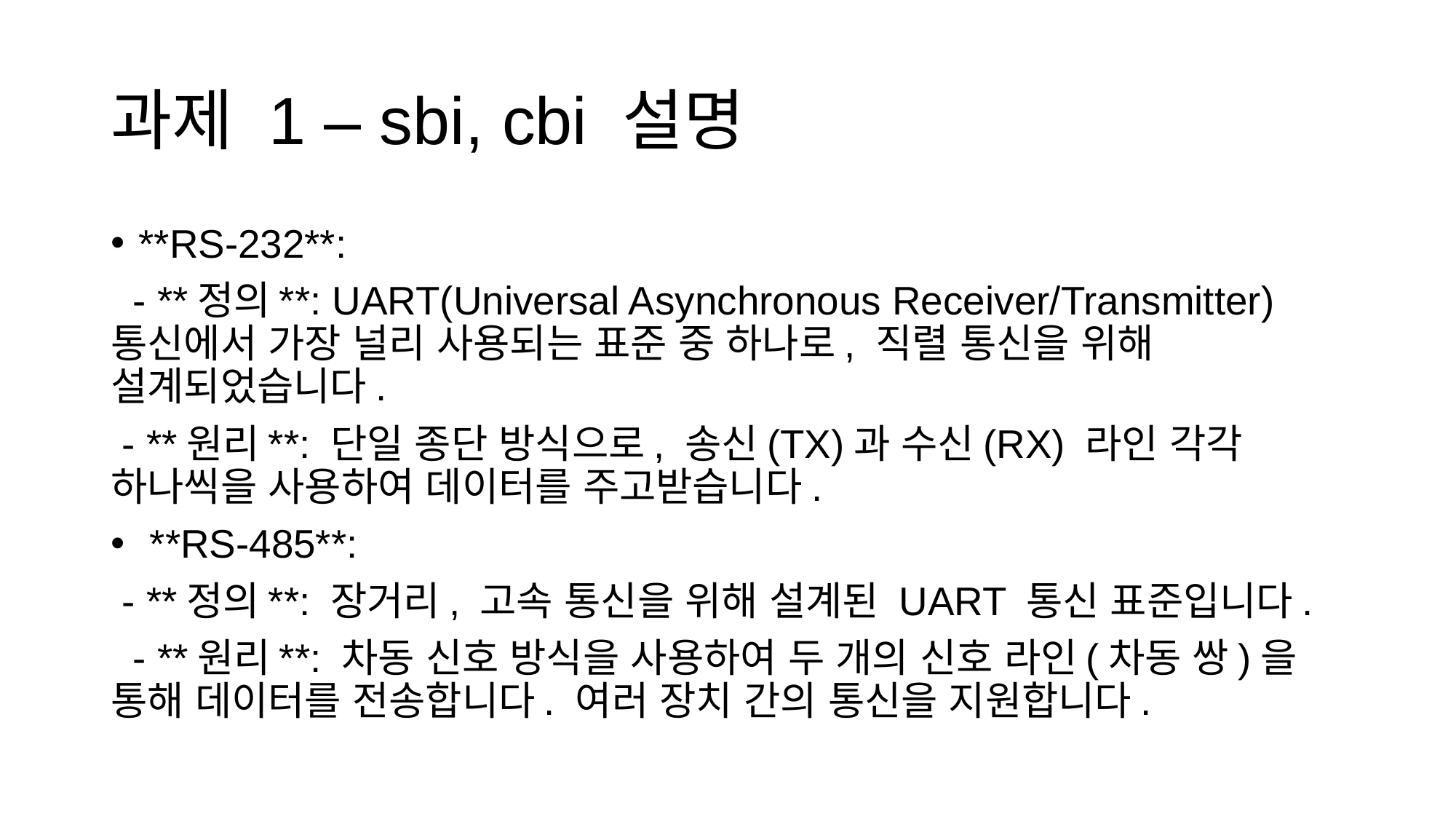

# 과제 1 – sbi, cbi 설명
**RS-232**:
  - **정의**: UART(Universal Asynchronous Receiver/Transmitter) 통신에서 가장 널리 사용되는 표준 중 하나로, 직렬 통신을 위해 설계되었습니다.
 - **원리**: 단일 종단 방식으로, 송신(TX)과 수신(RX) 라인 각각 하나씩을 사용하여 데이터를 주고받습니다.
 **RS-485**:
 - **정의**: 장거리, 고속 통신을 위해 설계된 UART 통신 표준입니다.
  - **원리**: 차동 신호 방식을 사용하여 두 개의 신호 라인(차동 쌍)을 통해 데이터를 전송합니다. 여러 장치 간의 통신을 지원합니다.